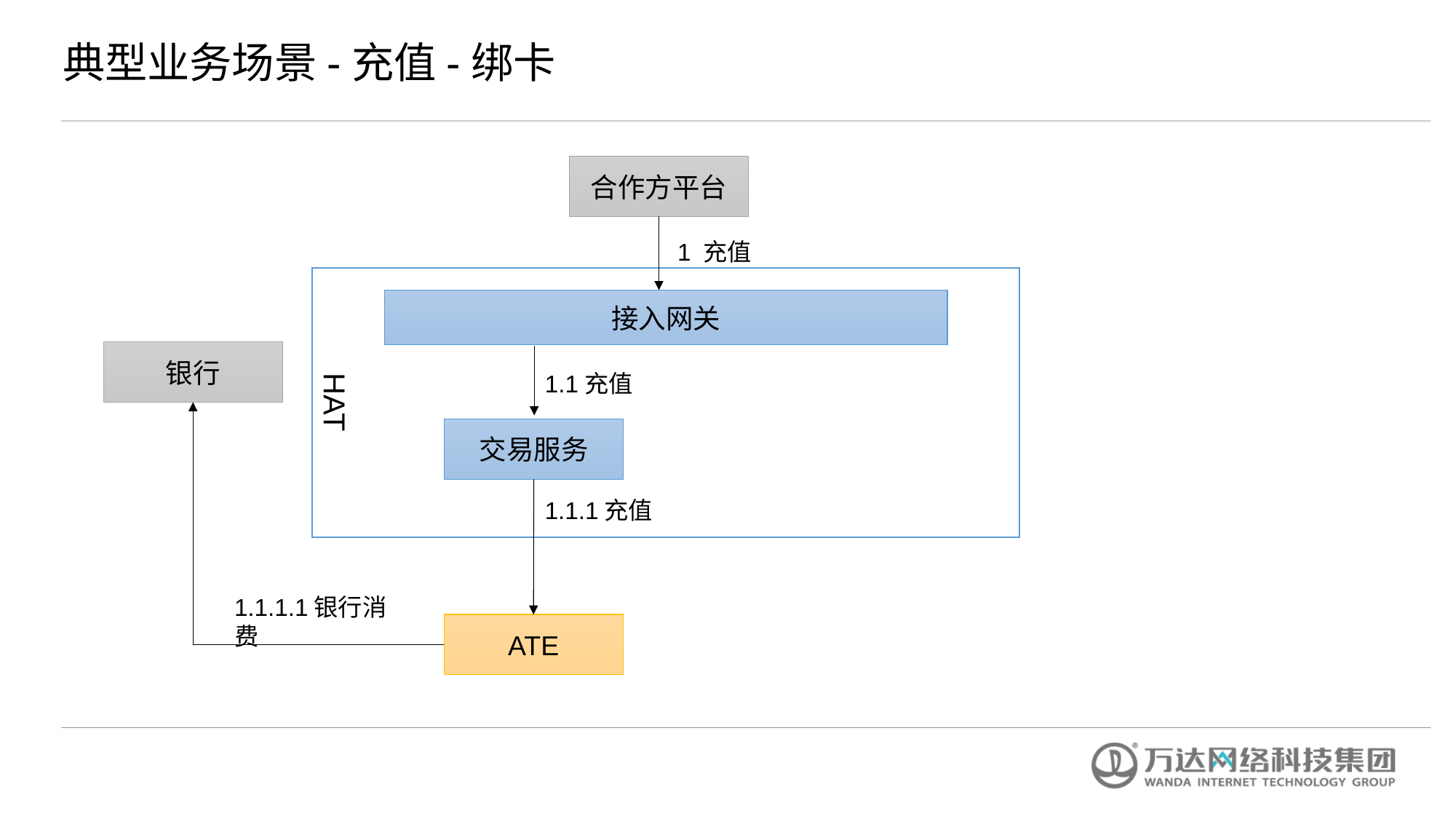

典型业务场景-充值-绑卡
合作方平台
1 充值
HAT
接入网关
银行
1.1充值
交易服务
1.1.1充值
1.1.1.1银行消费
ATE